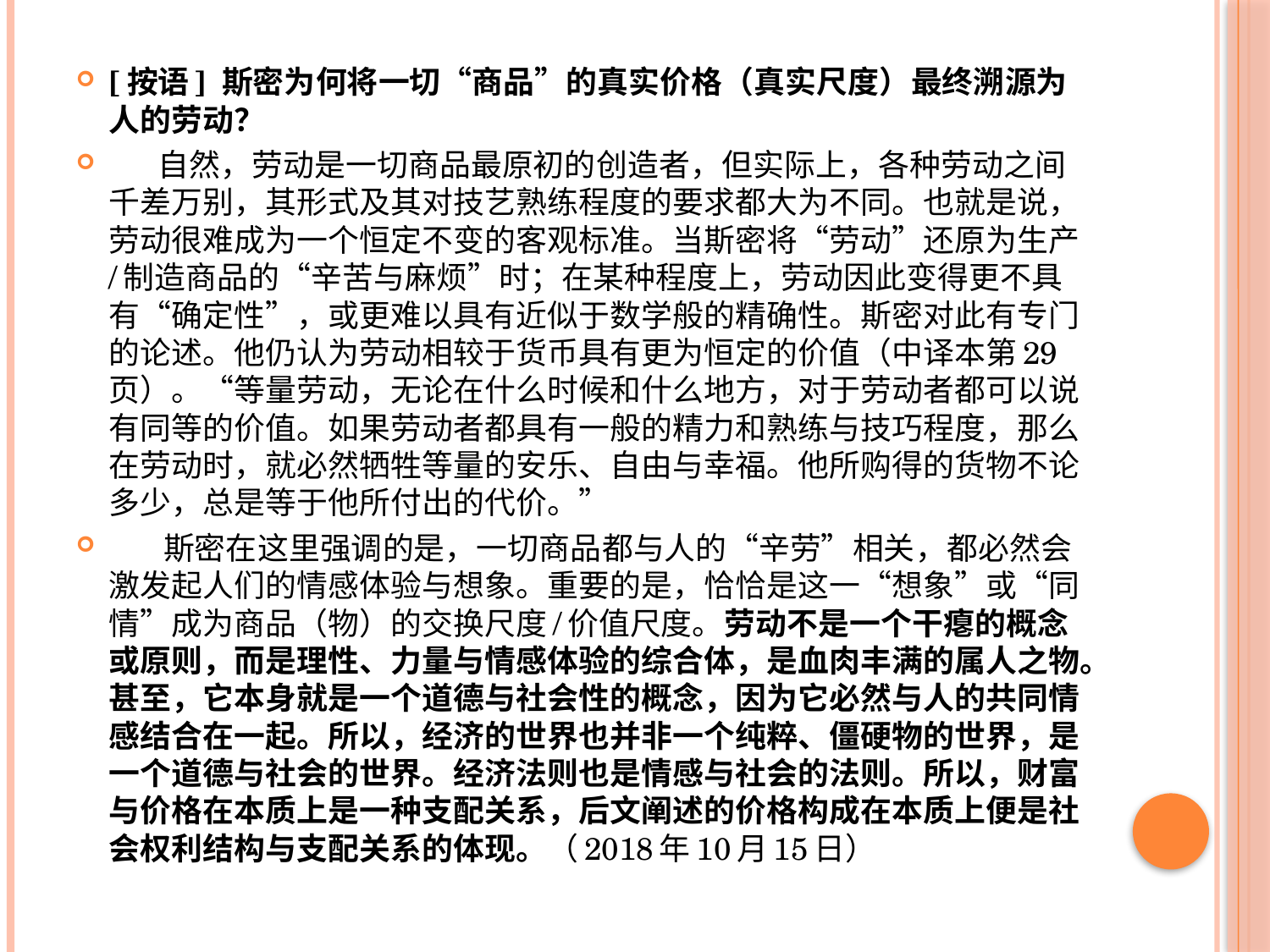

#
[按语] 斯密为何将一切“商品”的真实价格（真实尺度）最终溯源为人的劳动？
      自然，劳动是一切商品最原初的创造者，但实际上，各种劳动之间千差万别，其形式及其对技艺熟练程度的要求都大为不同。也就是说，劳动很难成为一个恒定不变的客观标准。当斯密将“劳动”还原为生产/制造商品的“辛苦与麻烦”时；在某种程度上，劳动因此变得更不具有“确定性”，或更难以具有近似于数学般的精确性。斯密对此有专门的论述。他仍认为劳动相较于货币具有更为恒定的价值（中译本第29页）。“等量劳动，无论在什么时候和什么地方，对于劳动者都可以说有同等的价值。如果劳动者都具有一般的精力和熟练与技巧程度，那么在劳动时，就必然牺牲等量的安乐、自由与幸福。他所购得的货物不论多少，总是等于他所付出的代价。”
       斯密在这里强调的是，一切商品都与人的“辛劳”相关，都必然会激发起人们的情感体验与想象。重要的是，恰恰是这一“想象”或“同情”成为商品（物）的交换尺度/价值尺度。劳动不是一个干瘪的概念或原则，而是理性、力量与情感体验的综合体，是血肉丰满的属人之物。甚至，它本身就是一个道德与社会性的概念，因为它必然与人的共同情感结合在一起。所以，经济的世界也并非一个纯粹、僵硬物的世界，是一个道德与社会的世界。经济法则也是情感与社会的法则。所以，财富与价格在本质上是一种支配关系，后文阐述的价格构成在本质上便是社会权利结构与支配关系的体现。（2018年10月15日）